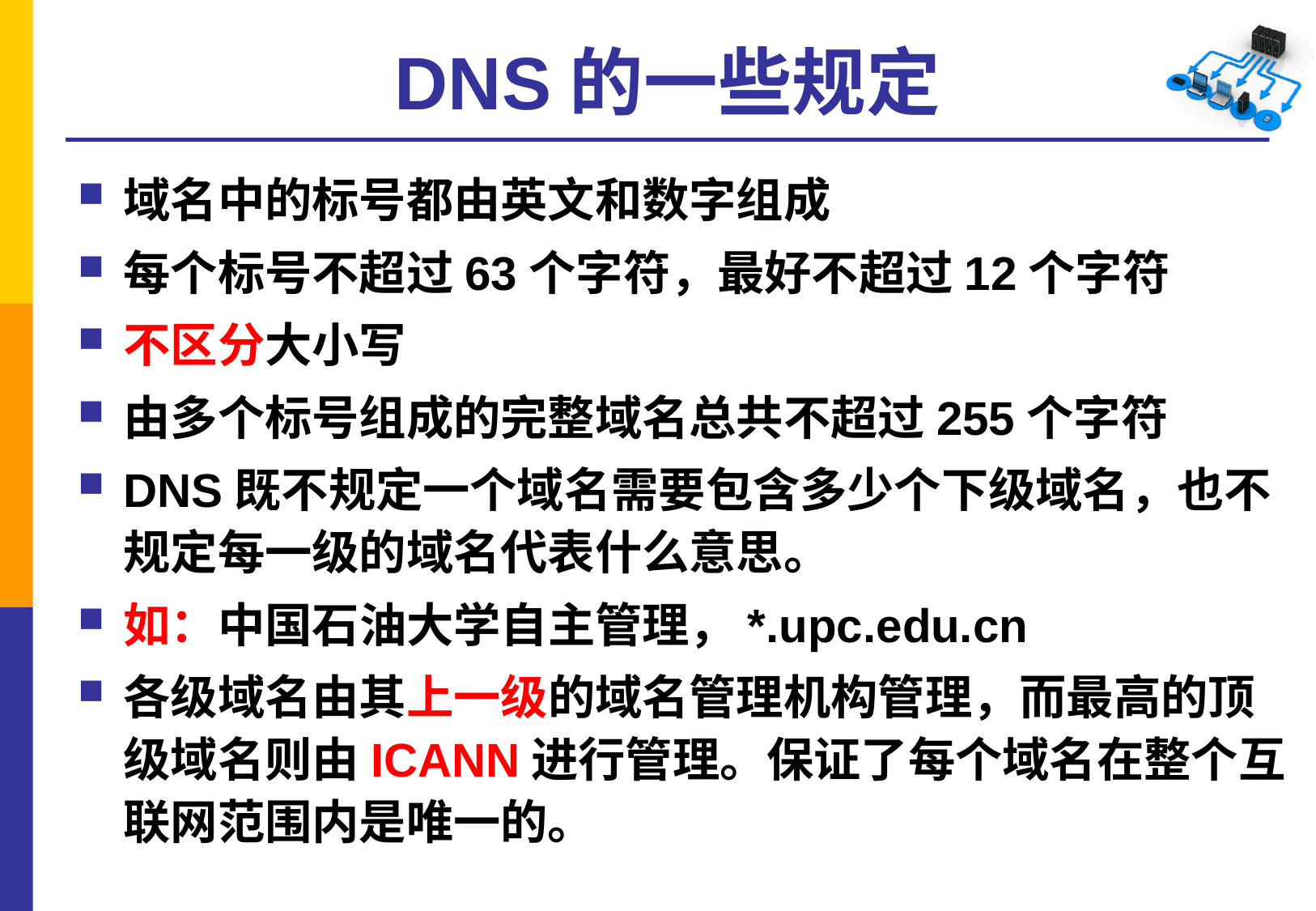

# DNS的一些规定
域名中的标号都由英文和数字组成
每个标号不超过63个字符，最好不超过12个字符
不区分大小写
由多个标号组成的完整域名总共不超过255个字符
DNS既不规定一个域名需要包含多少个下级域名，也不规定每一级的域名代表什么意思。
如：中国石油大学自主管理，*.upc.edu.cn
各级域名由其上一级的域名管理机构管理，而最高的顶级域名则由ICANN进行管理。保证了每个域名在整个互联网范围内是唯一的。